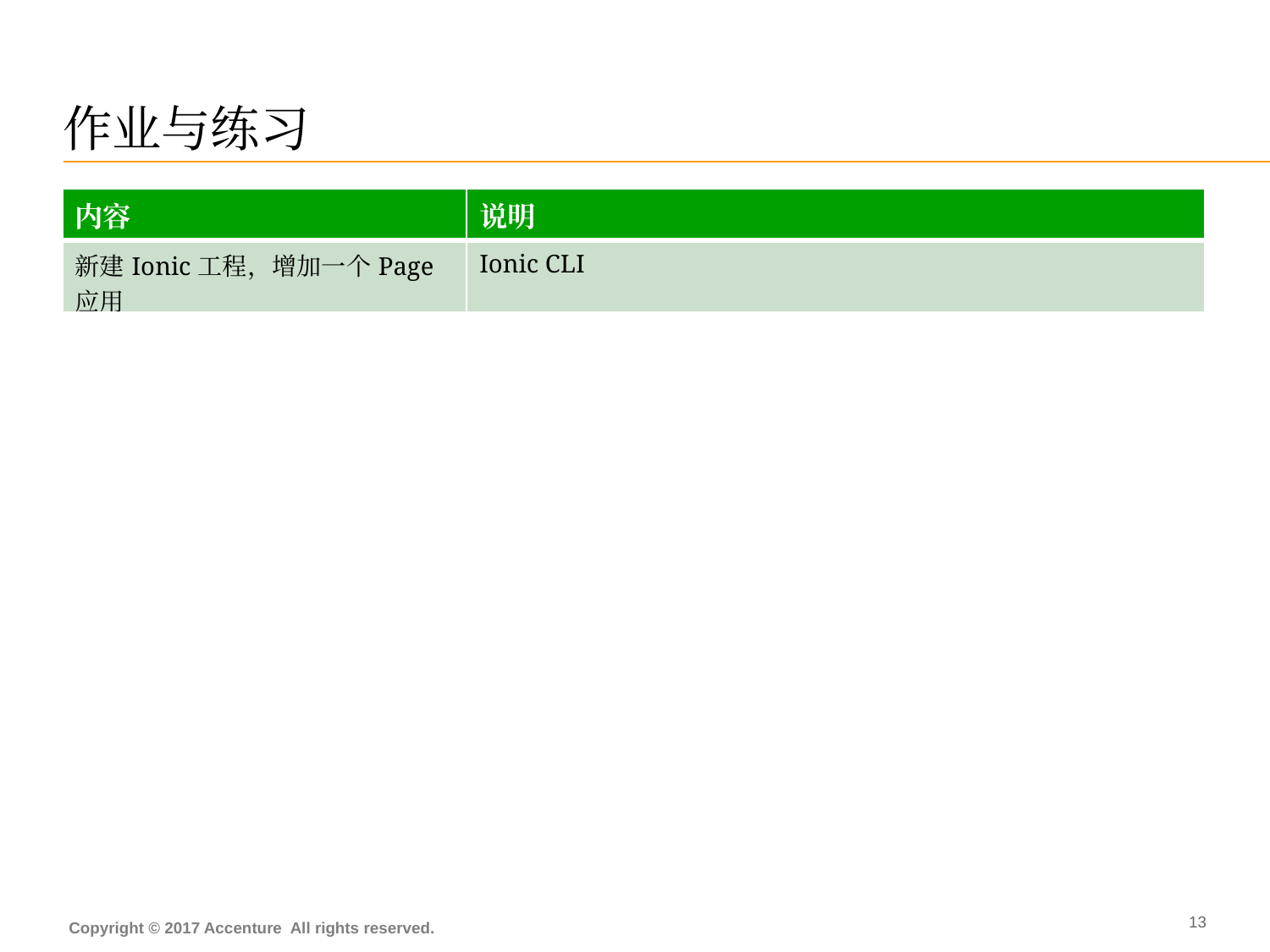

# 作业与练习
| 内容 | 说明 |
| --- | --- |
| 新建Ionic工程，增加一个Page应用 | Ionic CLI |
Copyright © 2017 Accenture  All rights reserved.
13